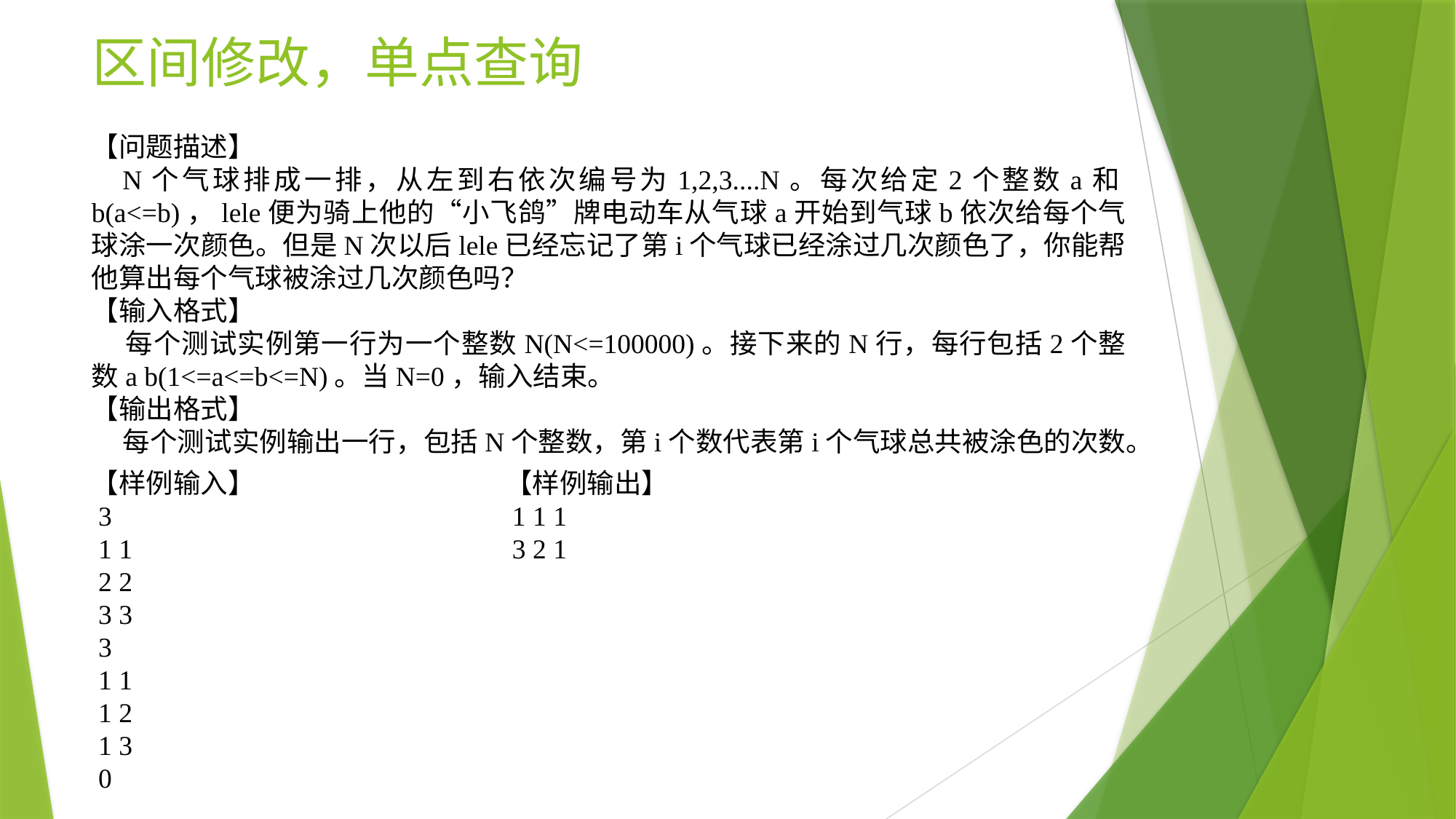

# 区间修改，单点查询
【问题描述】
    N个气球排成一排，从左到右依次编号为1,2,3....N。每次给定2个整数a和b(a<=b)，lele便为骑上他的“小飞鸽”牌电动车从气球a开始到气球b依次给每个气球涂一次颜色。但是N次以后lele已经忘记了第i个气球已经涂过几次颜色了，你能帮他算出每个气球被涂过几次颜色吗？
【输入格式】
    每个测试实例第一行为一个整数N(N<=100000)。接下来的N行，每行包括2个整数a b(1<=a<=b<=N)。当N=0，输入结束。
【输出格式】
    每个测试实例输出一行，包括N个整数，第i个数代表第i个气球总共被涂色的次数。
【样例输入】
 3
 1 1
 2 2
 3 3
 3
 1 1
 1 2
 1 3
 0
【样例输出】
 1 1 1
 3 2 1